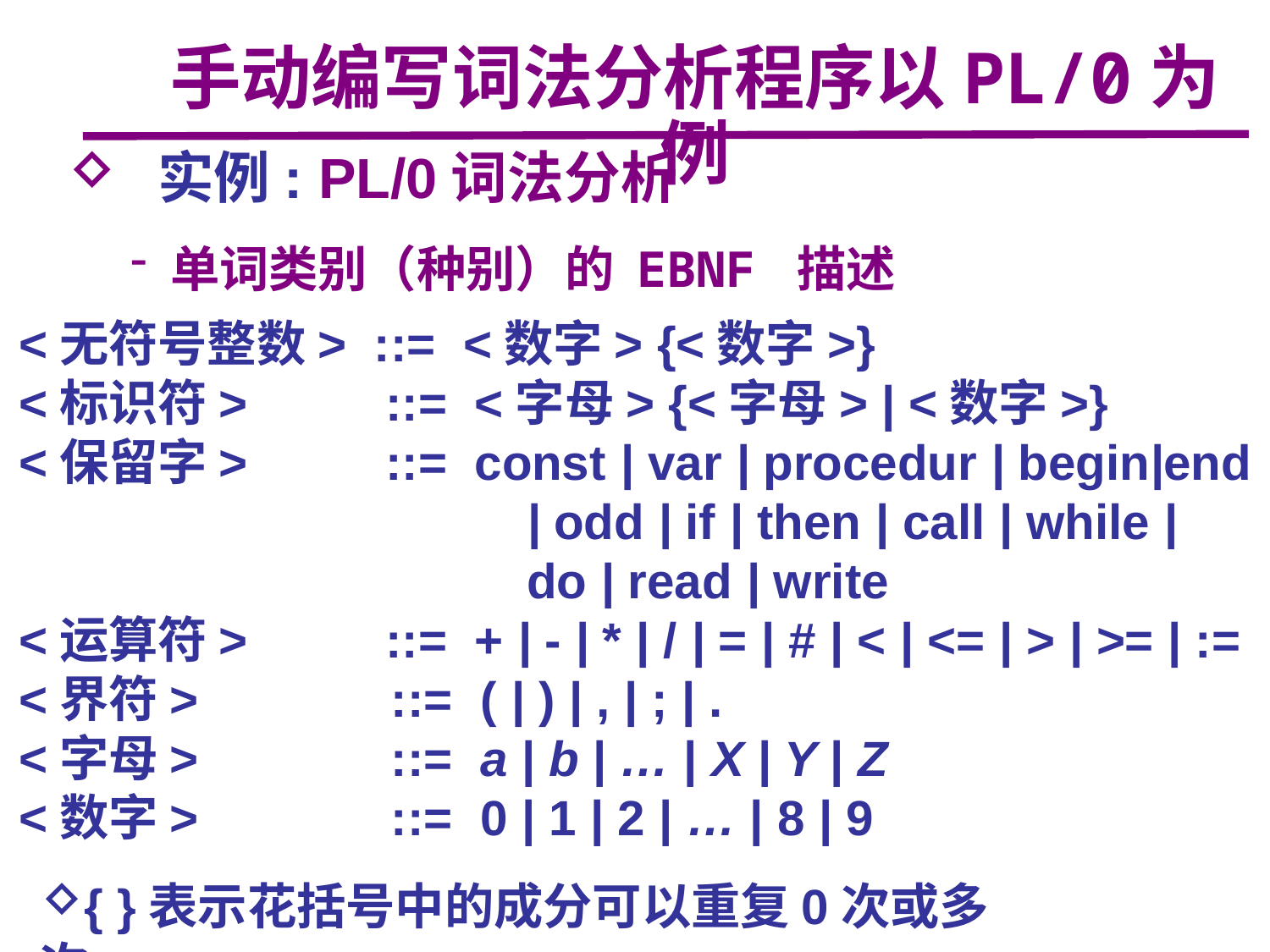

手动编写词法分析程序以PL/0为例
  实例: PL/0词法分析

 单词类别（种别）的 EBNF 描述
<无符号整数>  ::=  <数字> {<数字>}
<标识符>          ::=  <字母> {<字母> | <数字>}
<保留字>          ::=  const | var | procedur | begin|end
				| odd | if | then | call | while |
				do | read | write
<运算符>          ::=  + | - | * | / | = | # | < | <= | > | >= | :=
<界符>              ::=  ( | ) | , | ; | .
<字母>              ::=  a | b | … | X | Y | Z
<数字>              ::=  0 | 1 | 2 | … | 8 | 9
{ }表示花括号中的成分可以重复0次或多次